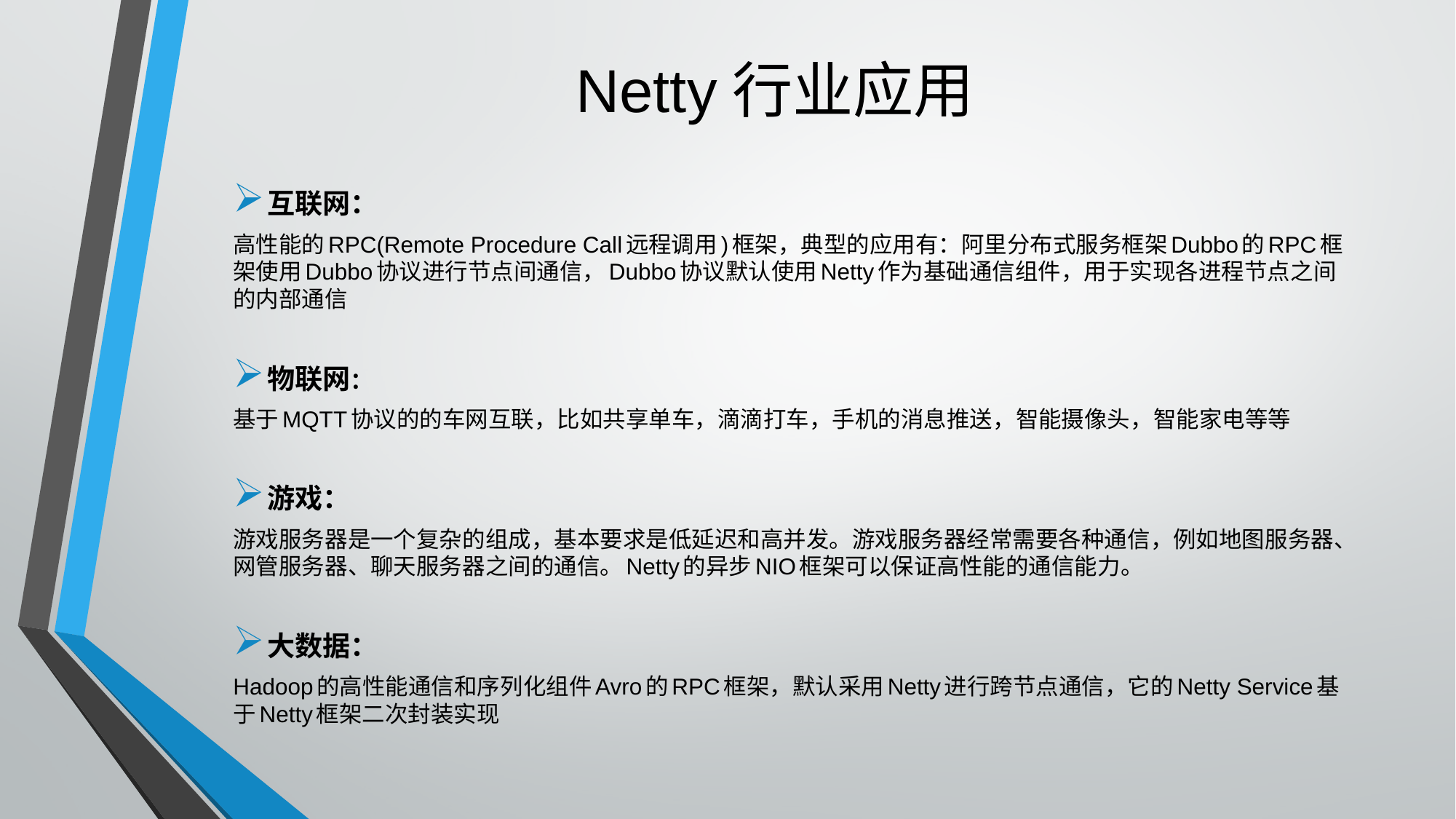

# Netty行业应用
互联网：
高性能的RPC(Remote Procedure Call远程调用)框架，典型的应用有：阿里分布式服务框架Dubbo的RPC框架使用Dubbo协议进行节点间通信，Dubbo协议默认使用Netty作为基础通信组件，用于实现各进程节点之间的内部通信

物联网：
基于MQTT协议的的车网互联，比如共享单车，滴滴打车，手机的消息推送，智能摄像头，智能家电等等

游戏：
游戏服务器是一个复杂的组成，基本要求是低延迟和高并发。游戏服务器经常需要各种通信，例如地图服务器、网管服务器、聊天服务器之间的通信。Netty的异步NIO框架可以保证高性能的通信能力。

大数据：
Hadoop的高性能通信和序列化组件Avro的RPC框架，默认采用Netty进行跨节点通信，它的Netty Service基于Netty框架二次封装实现